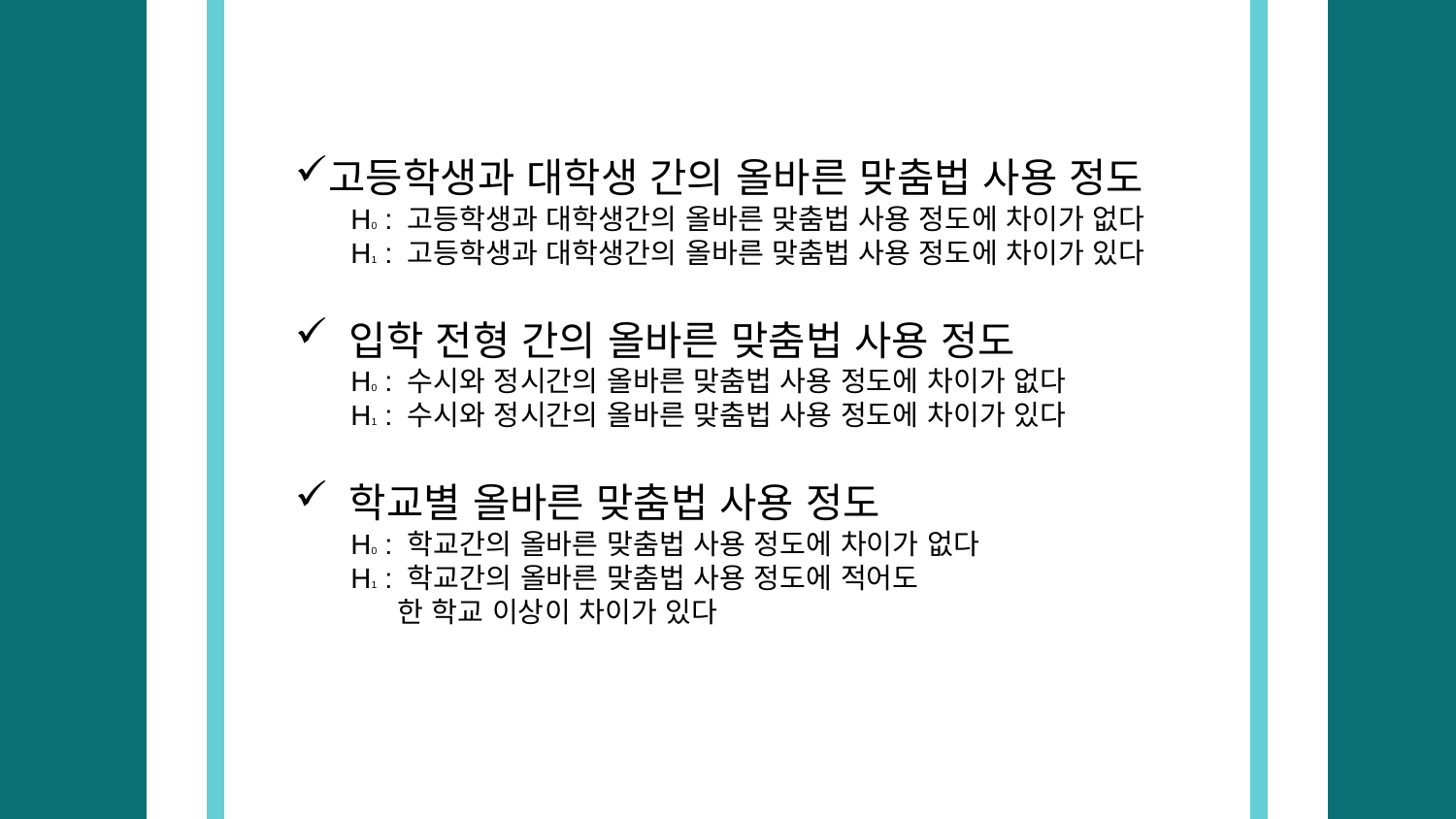

# z
고등학생과 대학생 간의 올바른 맞춤법 사용 정도
       H0 : 고등학생과 대학생간의 올바른 맞춤법 사용 정도에 차이가 없다
       H1 : 고등학생과 대학생간의 올바른 맞춤법 사용 정도에 차이가 있다

 입학 전형 간의 올바른 맞춤법 사용 정도
       H0 : 수시와 정시간의 올바른 맞춤법 사용 정도에 차이가 없다
       H1 : 수시와 정시간의 올바른 맞춤법 사용 정도에 차이가 있다

 학교별 올바른 맞춤법 사용 정도
       H0 : 학교간의 올바른 맞춤법 사용 정도에 차이가 없다
       H1 : 학교간의 올바른 맞춤법 사용 정도에 적어도
            한 학교 이상이 차이가 있다